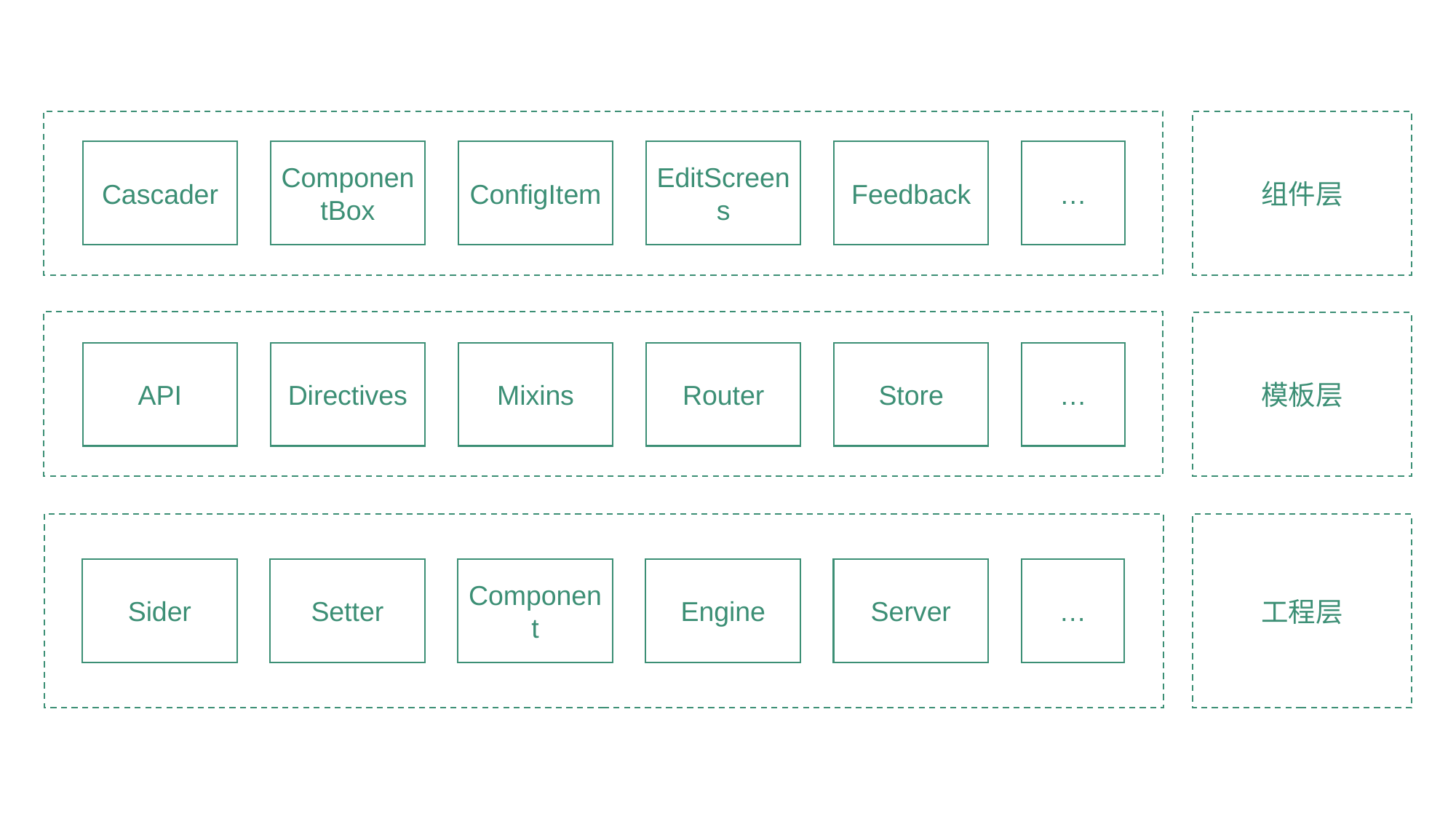

组件层
Cascader
ComponentBox
ConfigItem
EditScreens
Feedback
…

模板层
API
Directives
Mixins
Router
Store
…

工程层
Sider
Setter
Component
Engine
Server
…